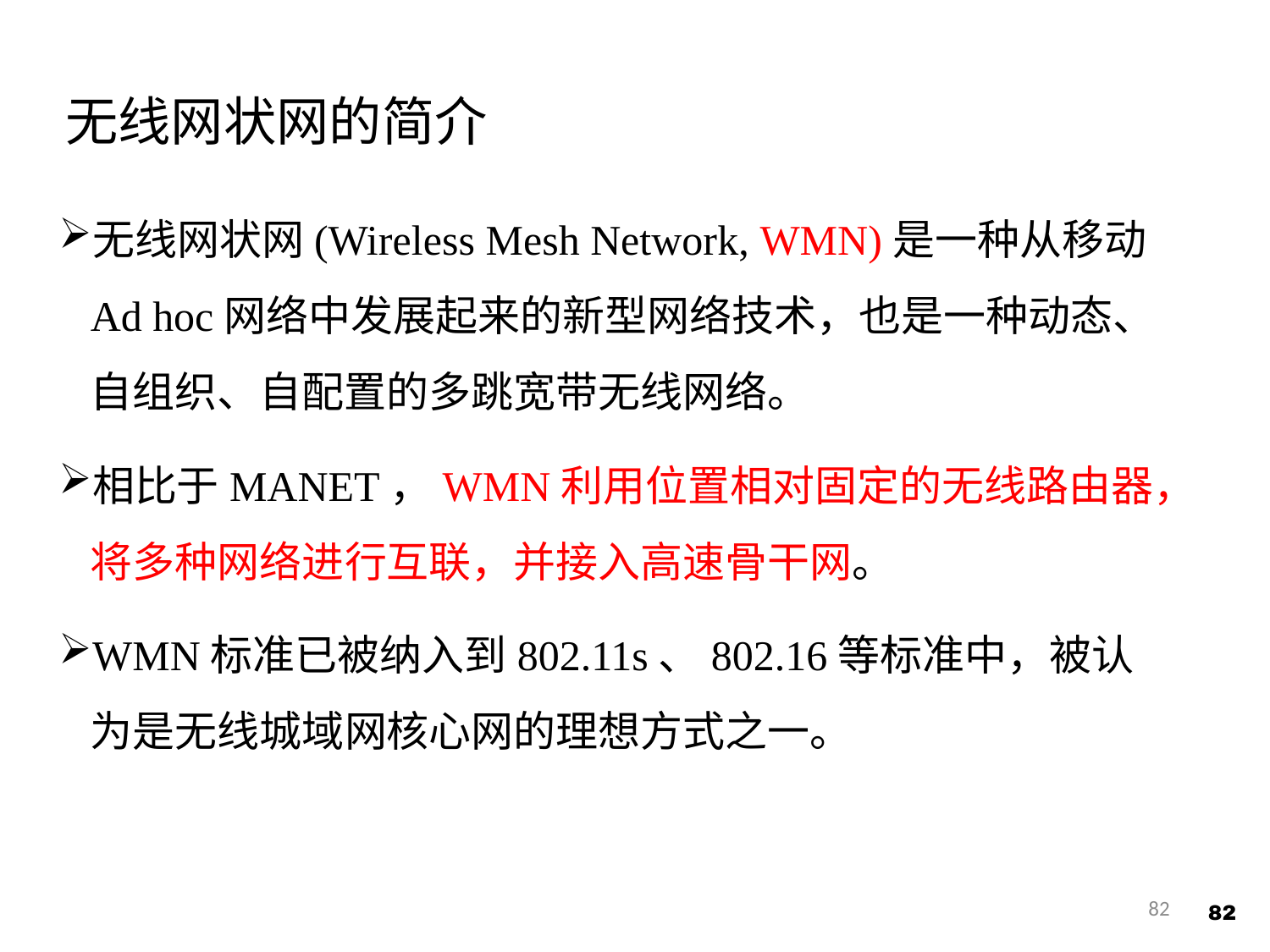

无线网状网的简介
无线网状网(Wireless Mesh Network, WMN)是一种从移动Ad hoc网络中发展起来的新型网络技术，也是一种动态、自组织、自配置的多跳宽带无线网络。
相比于MANET，WMN利用位置相对固定的无线路由器，将多种网络进行互联，并接入高速骨干网。
WMN标准已被纳入到802.11s、802.16等标准中，被认为是无线城域网核心网的理想方式之一。
82
82